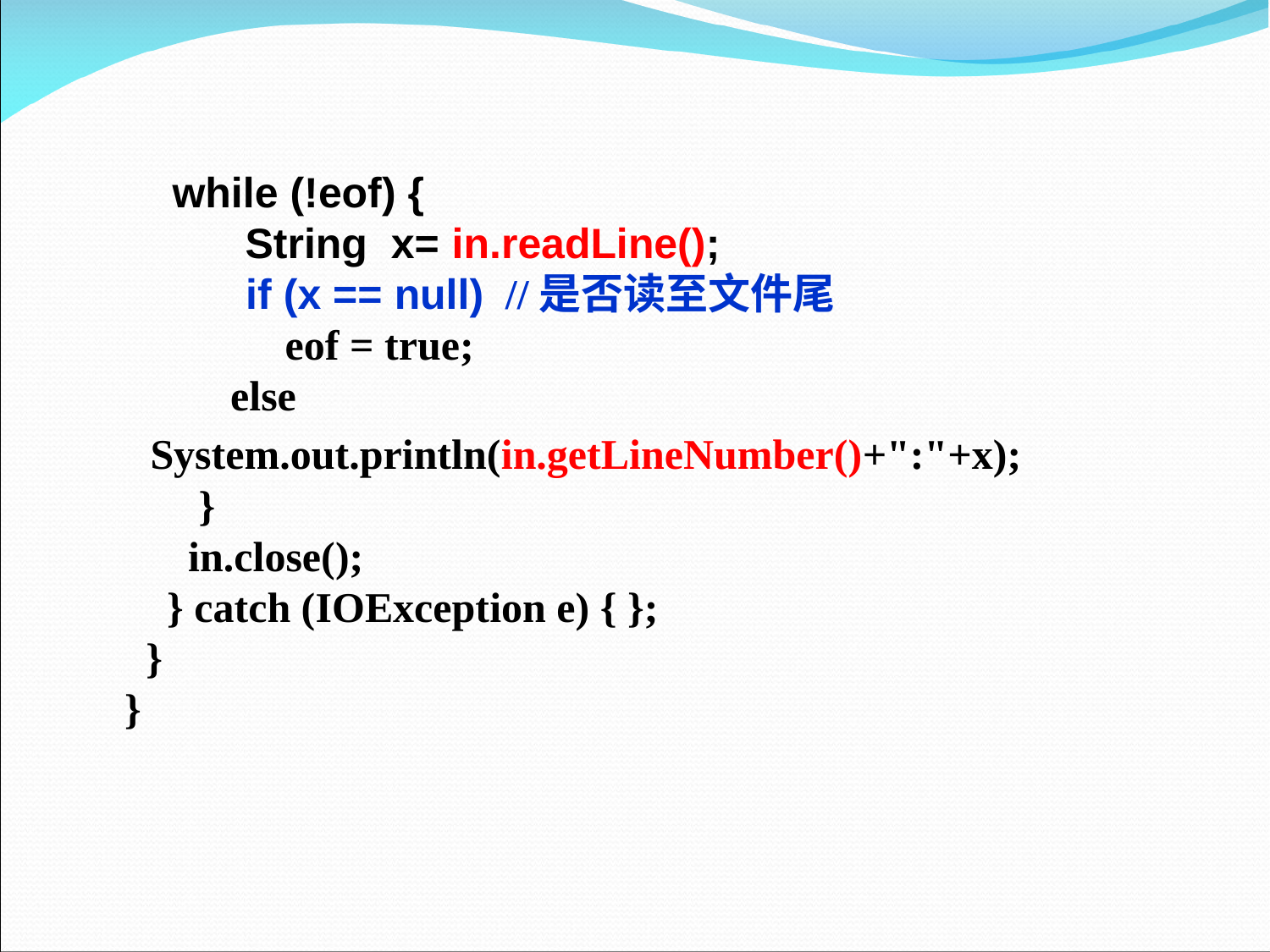

while (!eof) {
            String  x= in.readLine();
            if (x == null)  //是否读至文件尾
                  eof = true;
            else
        System.out.println(in.getLineNumber()+":"+x);
         }
        in.close();
      } catch (IOException e) { };
    }
  }